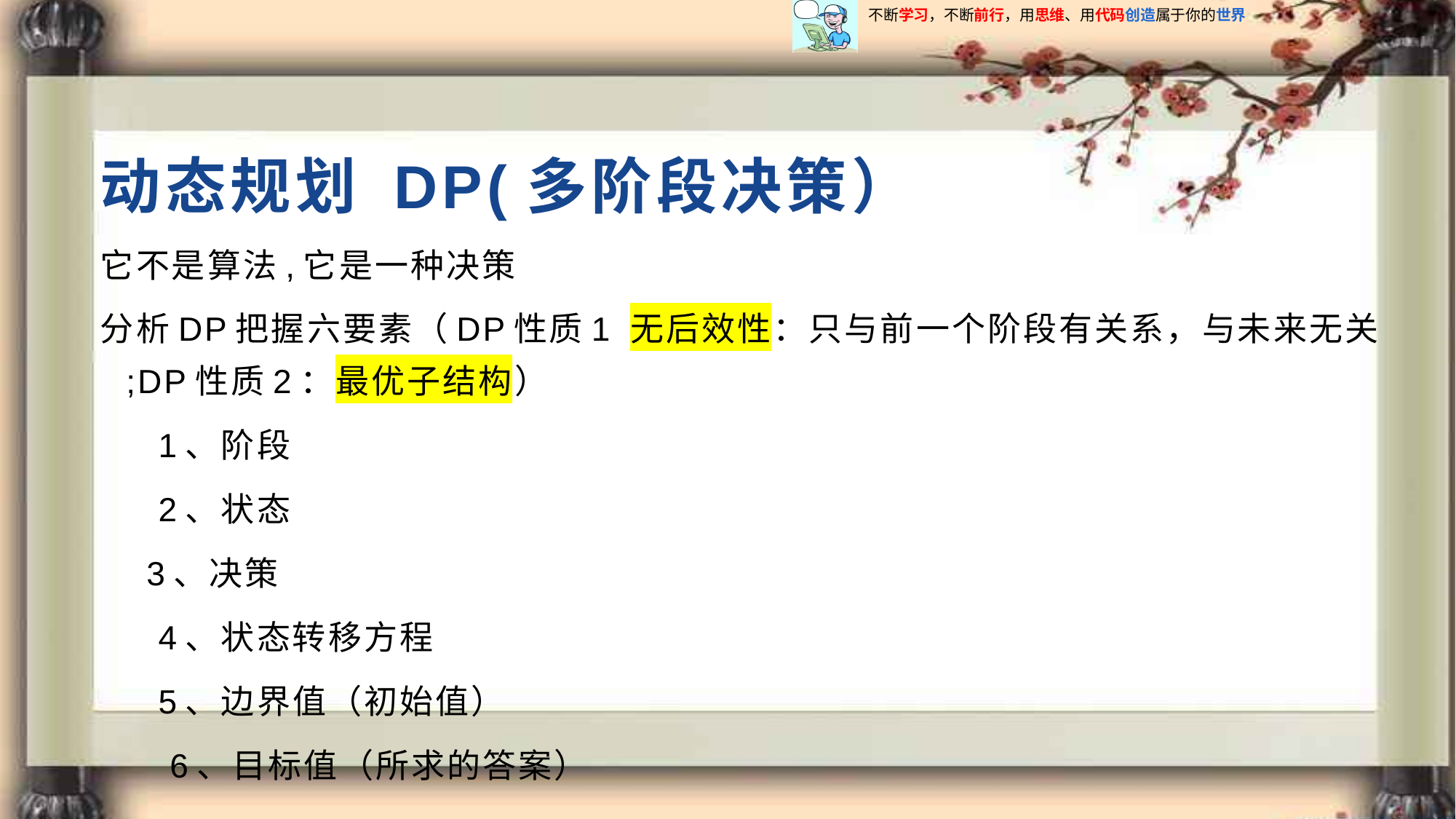

# 动态规划 DP(多阶段决策）
它不是算法,它是一种决策
分析DP把握六要素（DP性质1 无后效性：只与前一个阶段有关系，与未来无关   ;DP性质2：最优子结构）
     1、阶段
     2、状态
    3、决策
     4、状态转移方程
     5、边界值（初始值）
      6、目标值（所求的答案）